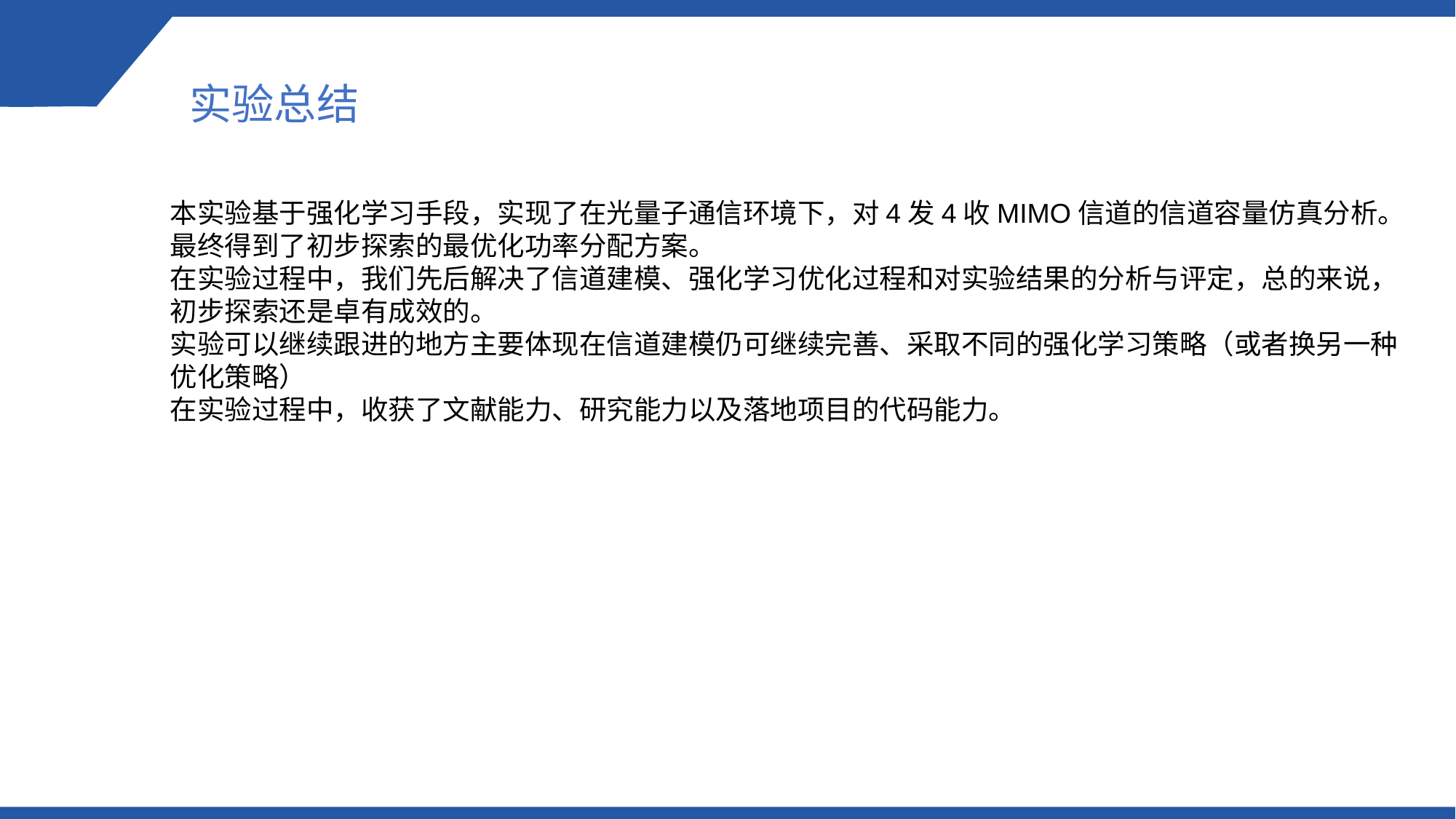

实验总结
本实验基于强化学习手段，实现了在光量子通信环境下，对4发4收MIMO信道的信道容量仿真分析。
最终得到了初步探索的最优化功率分配方案。
在实验过程中，我们先后解决了信道建模、强化学习优化过程和对实验结果的分析与评定，总的来说，初步探索还是卓有成效的。
实验可以继续跟进的地方主要体现在信道建模仍可继续完善、采取不同的强化学习策略（或者换另一种优化策略）
在实验过程中，收获了文献能力、研究能力以及落地项目的代码能力。